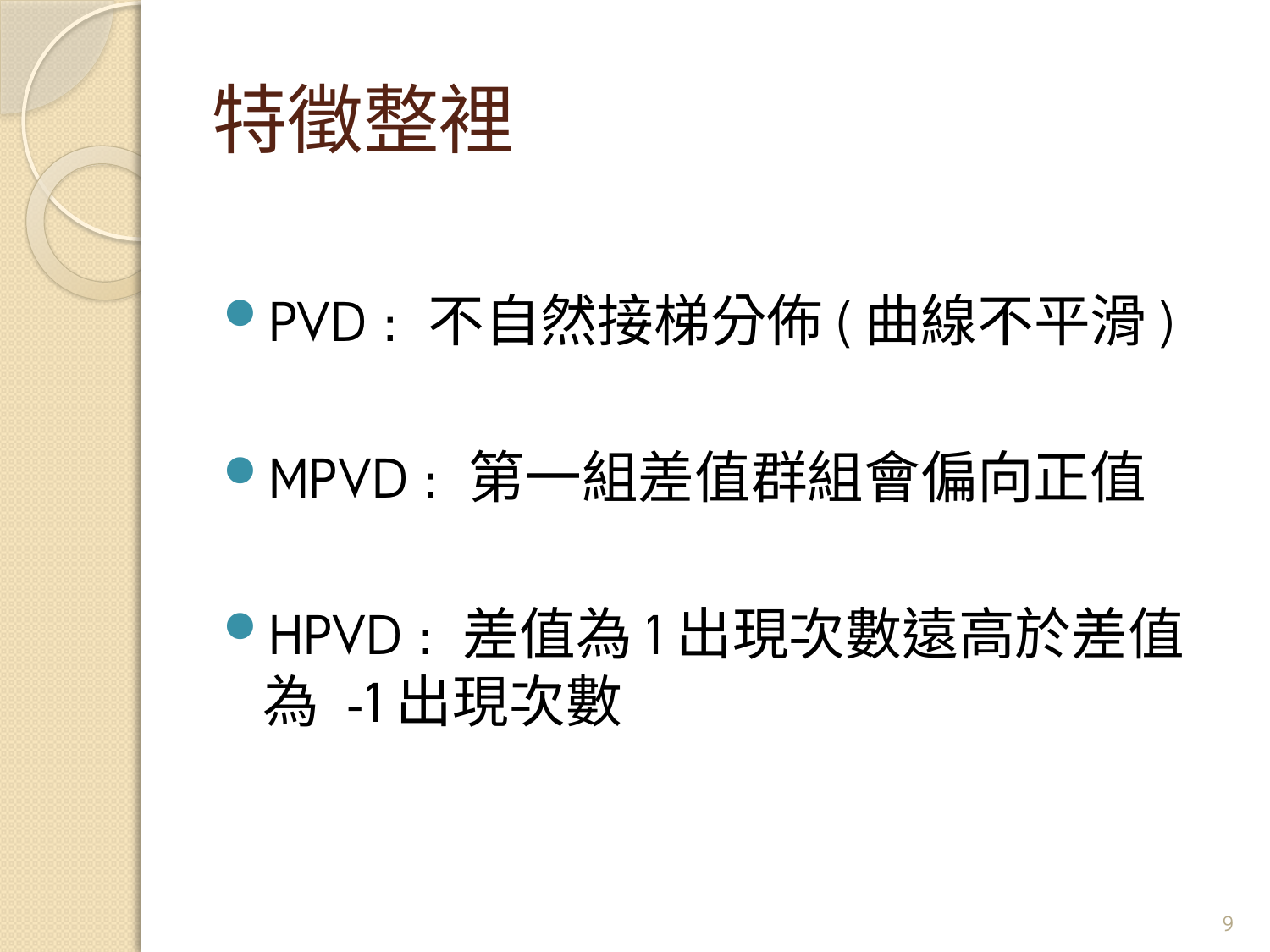

# 特徵整裡

PVD : 不自然接梯分佈(曲線不平滑)

MPVD : 第一組差值群組會偏向正值

HPVD : 差值為1出現次數遠高於差值為 -1出現次數
9